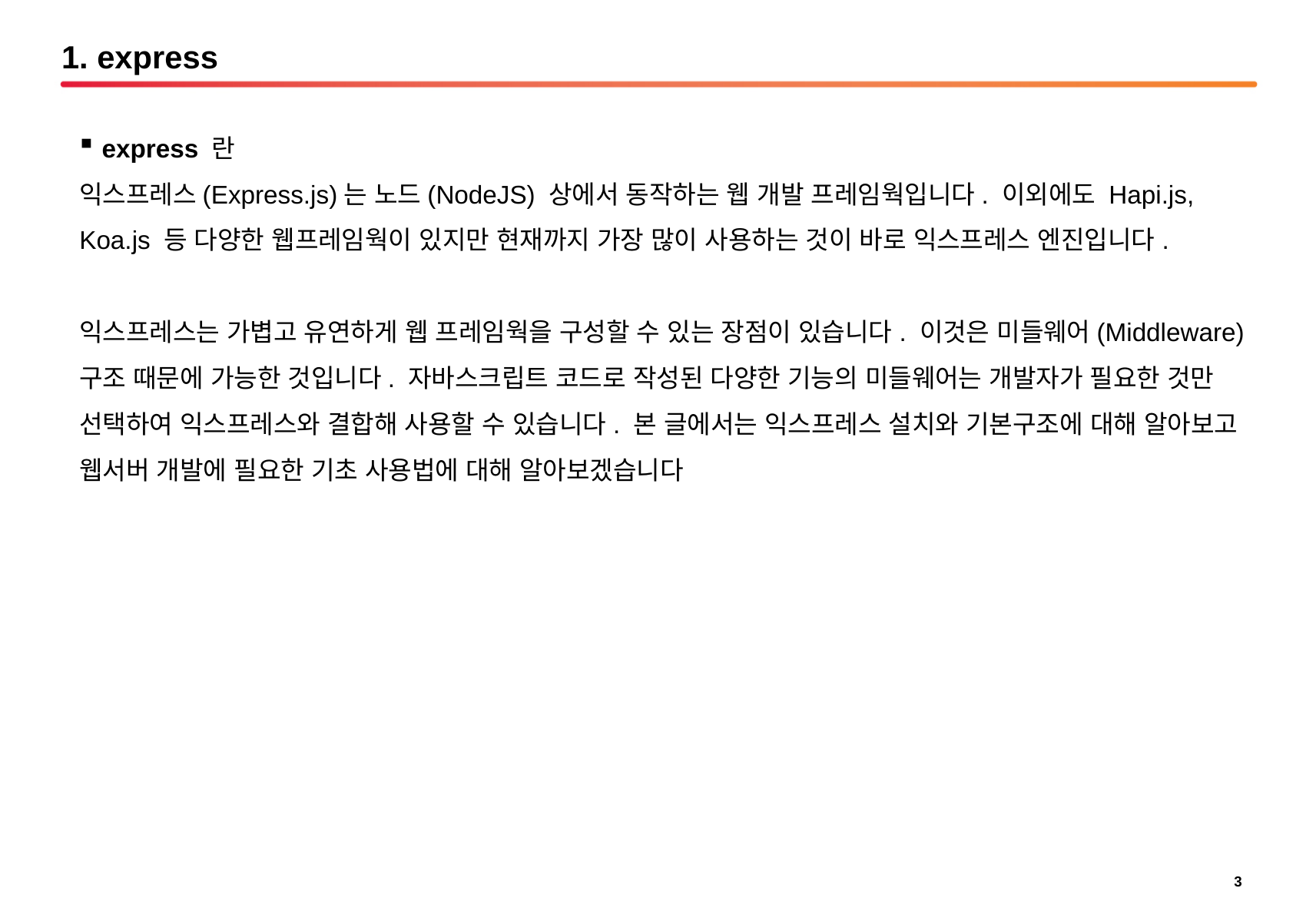

# 1. express
express 란
익스프레스(Express.js)는 노드(NodeJS) 상에서 동작하는 웹 개발 프레임웍입니다. 이외에도 Hapi.js, Koa.js 등 다양한 웹프레임웍이 있지만 현재까지 가장 많이 사용하는 것이 바로 익스프레스 엔진입니다.

익스프레스는 가볍고 유연하게 웹 프레임웍을 구성할 수 있는 장점이 있습니다. 이것은 미들웨어(Middleware) 구조 때문에 가능한 것입니다. 자바스크립트 코드로 작성된 다양한 기능의 미들웨어는 개발자가 필요한 것만 선택하여 익스프레스와 결합해 사용할 수 있습니다. 본 글에서는 익스프레스 설치와 기본구조에 대해 알아보고 웹서버 개발에 필요한 기초 사용법에 대해 알아보겠습니다